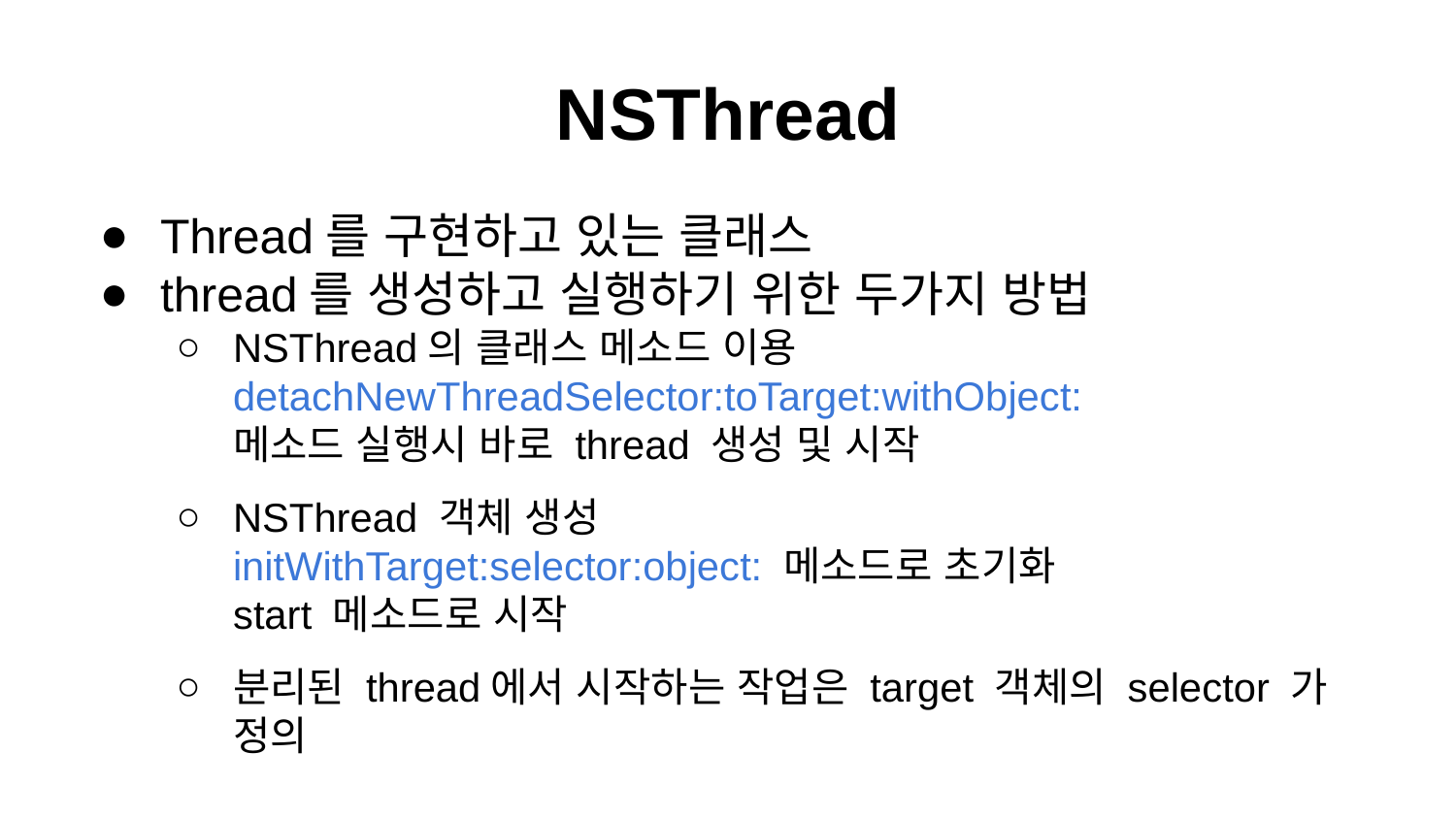

# NSThread
Thread를 구현하고 있는 클래스
thread를 생성하고 실행하기 위한 두가지 방법
NSThread의 클래스 메소드 이용
detachNewThreadSelector:toTarget:withObject:
메소드 실행시 바로 thread 생성 및 시작

NSThread 객체 생성
initWithTarget:selector:object: 메소드로 초기화
start 메소드로 시작

분리된 thread에서 시작하는 작업은 target 객체의 selector 가 정의